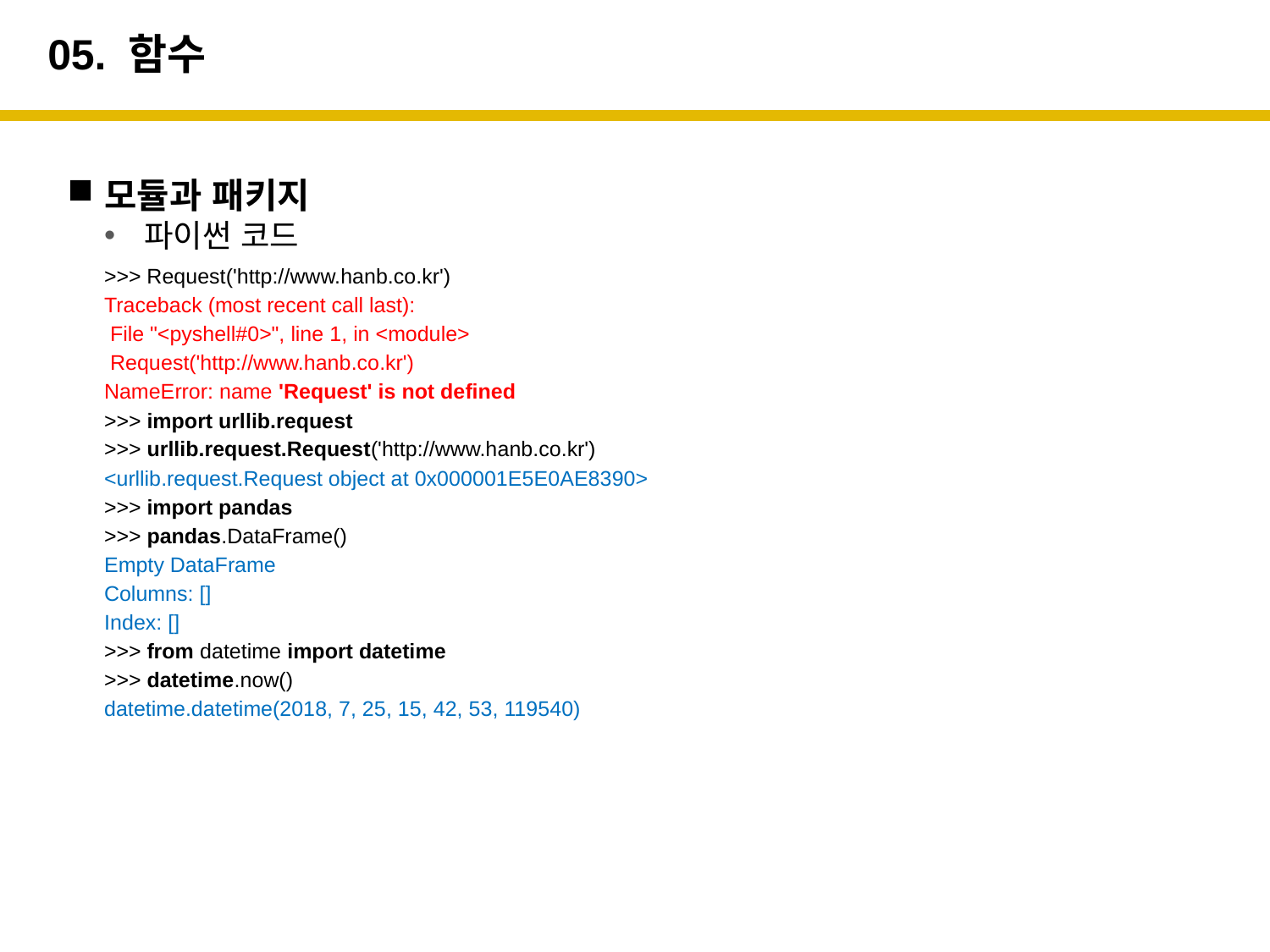

# 05. 함수
모듈과 패키지
 파이썬 코드
>>> Request('http://www.hanb.co.kr')
Traceback (most recent call last):
 File "<pyshell#0>", line 1, in <module>
 Request('http://www.hanb.co.kr')
NameError: name 'Request' is not defined
>>> import urllib.request
>>> urllib.request.Request('http://www.hanb.co.kr')
<urllib.request.Request object at 0x000001E5E0AE8390>
>>> import pandas
>>> pandas.DataFrame()
Empty DataFrame
Columns: []
Index: []
>>> from datetime import datetime
>>> datetime.now()
datetime.datetime(2018, 7, 25, 15, 42, 53, 119540)